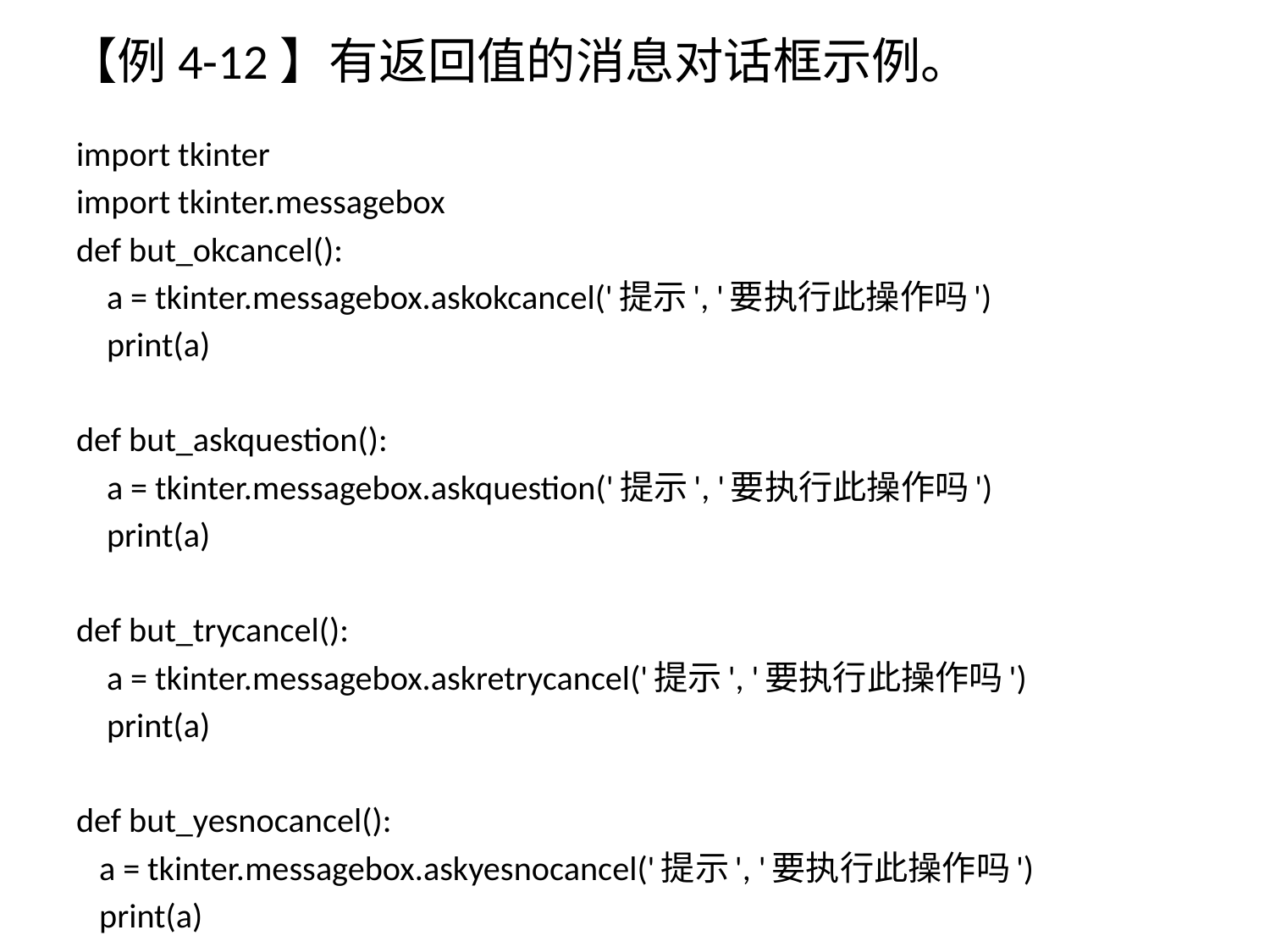

# 【例4-12】有返回值的消息对话框示例。
import tkinter
import tkinter.messagebox
def but_okcancel():
    a = tkinter.messagebox.askokcancel('提示', '要执行此操作吗')
    print(a)

def but_askquestion():
    a = tkinter.messagebox.askquestion('提示', '要执行此操作吗')
    print(a)

def but_trycancel():
    a = tkinter.messagebox.askretrycancel('提示', '要执行此操作吗')
    print(a)

def but_yesnocancel():
   a = tkinter.messagebox.askyesnocancel('提示', '要执行此操作吗')
   print(a)